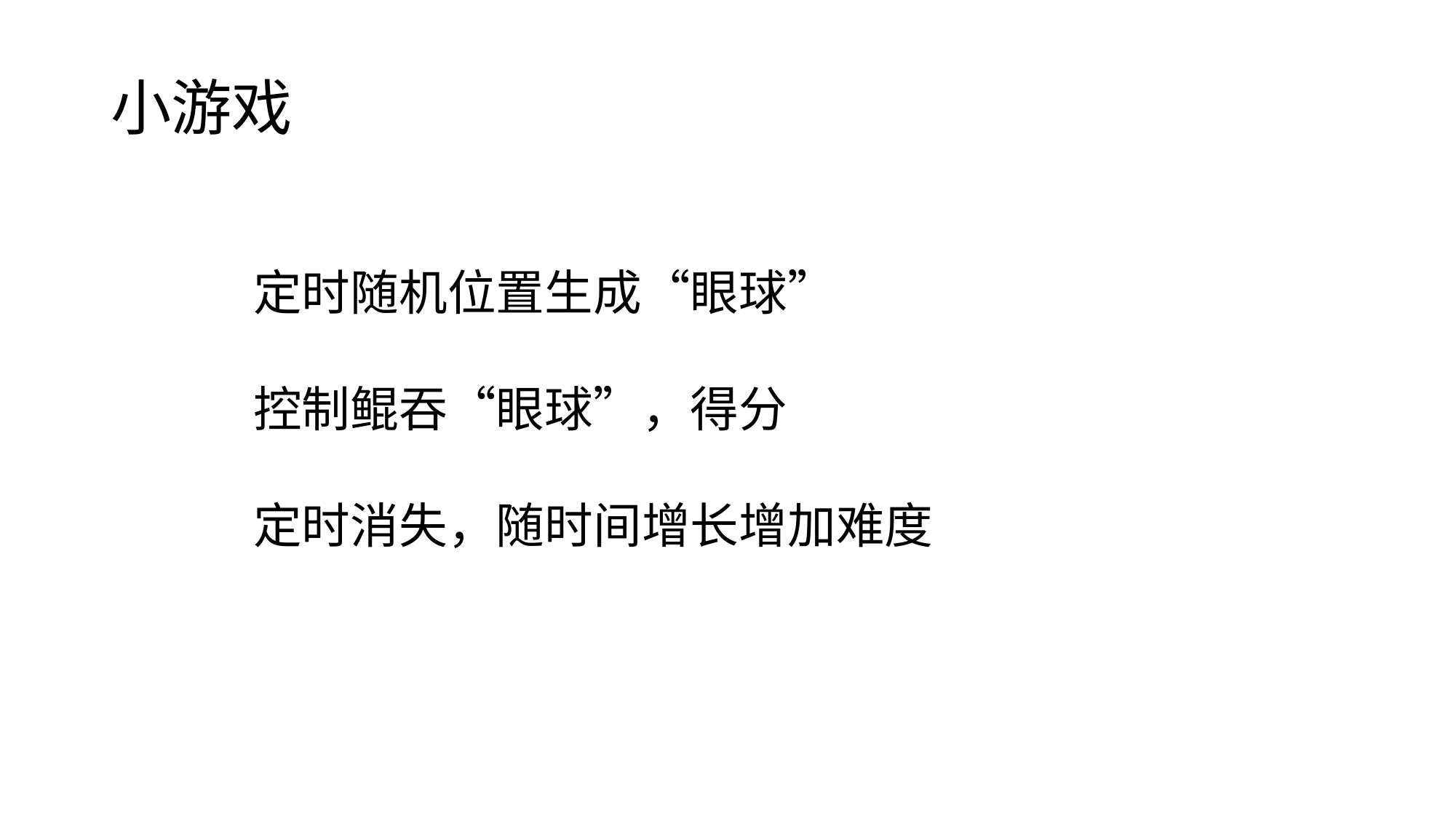

# 小游戏
定时随机位置生成“眼球”

控制鲲吞“眼球”，得分

定时消失，随时间增长增加难度